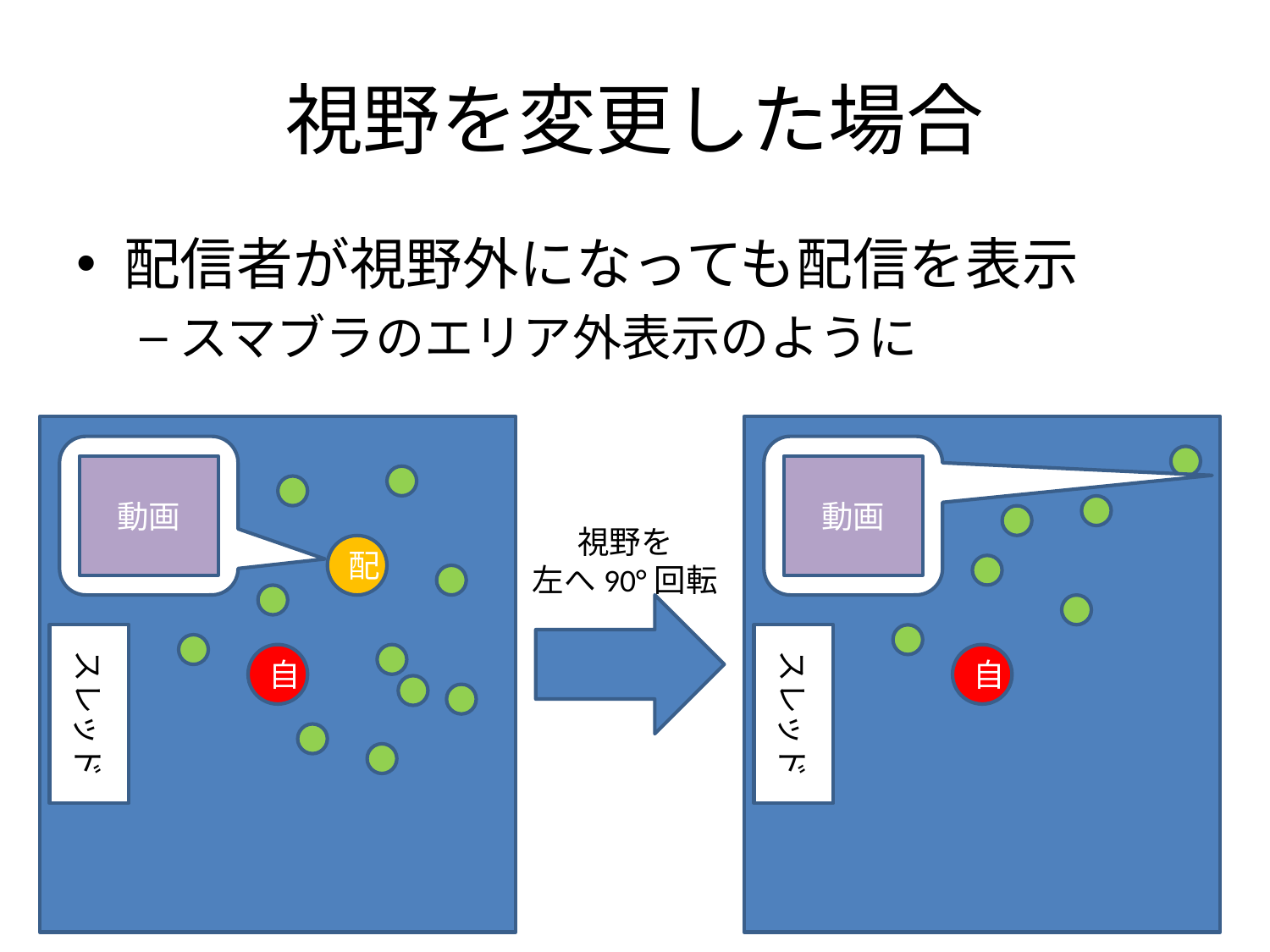

# 視野を変更した場合
配信者が視野外になっても配信を表示
スマブラのエリア外表示のように

動画

動画

視野を
左へ90°回転
配

スレッド
スレッド

自

自